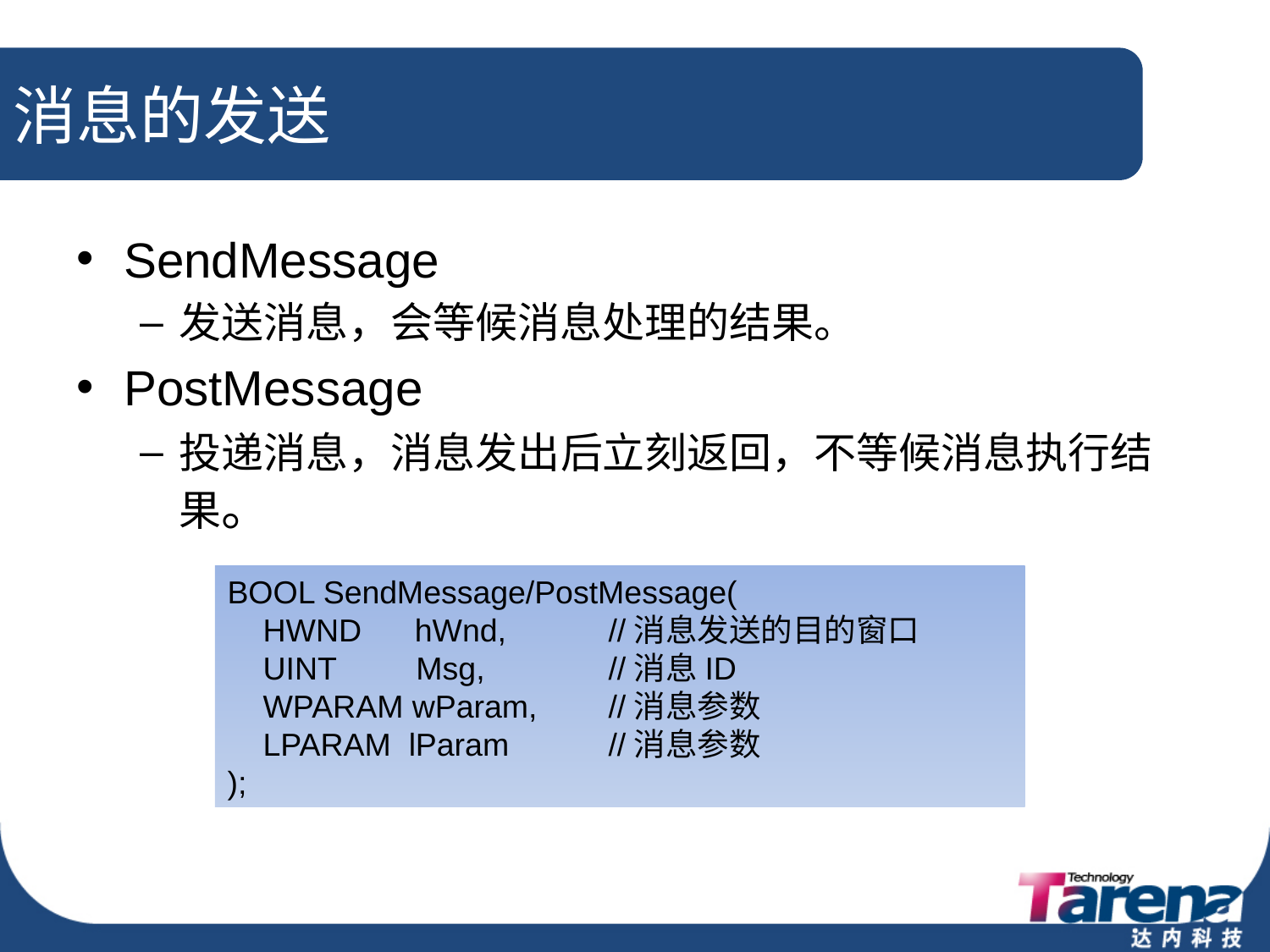

# 消息的发送
SendMessage
发送消息，会等候消息处理的结果。
PostMessage
投递消息，消息发出后立刻返回，不等候消息执行结果。
BOOL SendMessage/PostMessage(
    HWND      hWnd,	//消息发送的目的窗口
    UINT         Msg, 	//消息ID
    WPARAM wParam, 	//消息参数
    LPARAM  lParam  	//消息参数
);